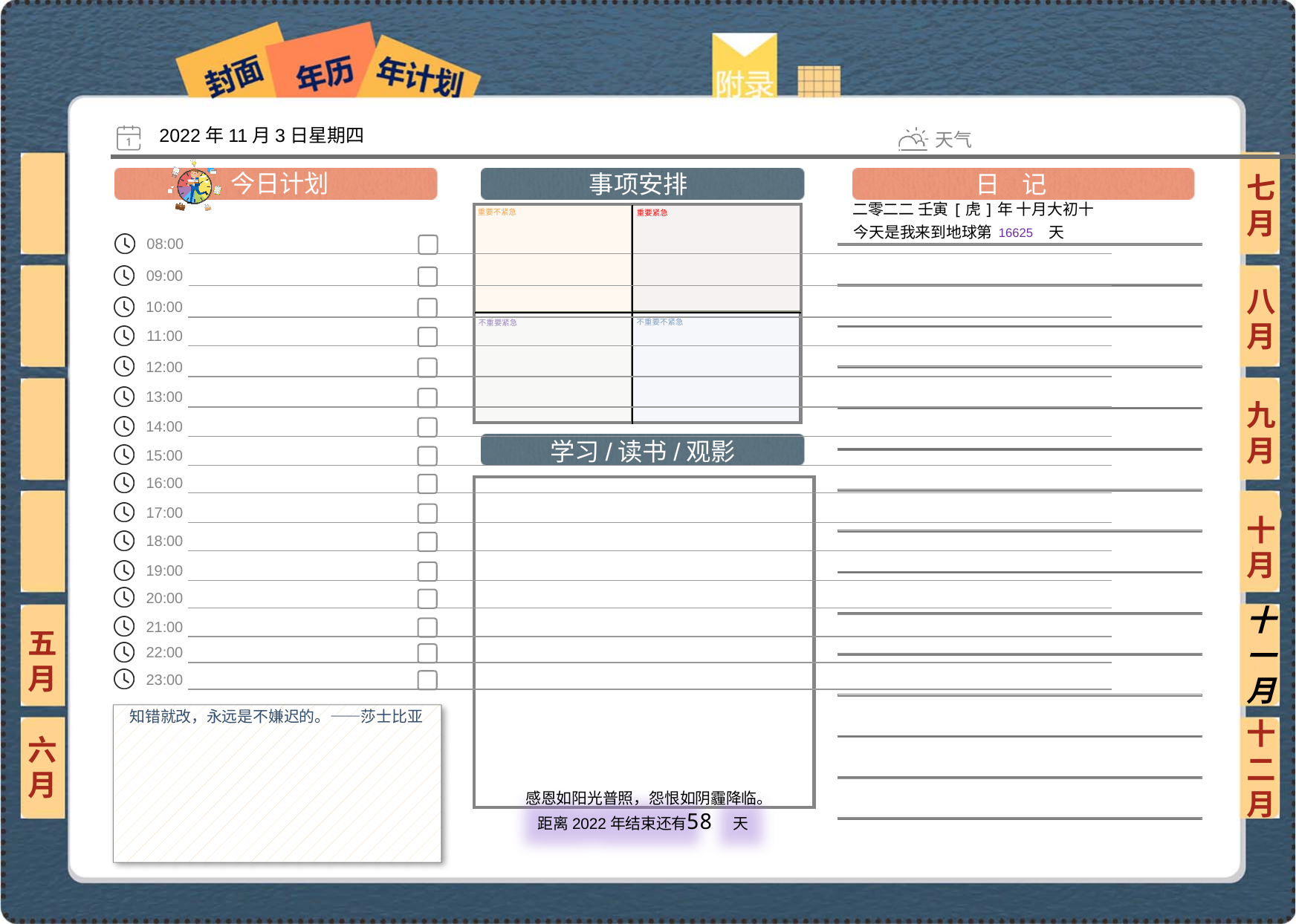

2022年11月3日星期四
七月
二零二二 壬寅[虎]年 十月大初十
16625
八月
九月
十月
十一月
五月
知错就改，永远是不嫌迟的。——莎士比亚

六月
十二月
58
 感恩如阳光普照，怨恨如阴霾降临。